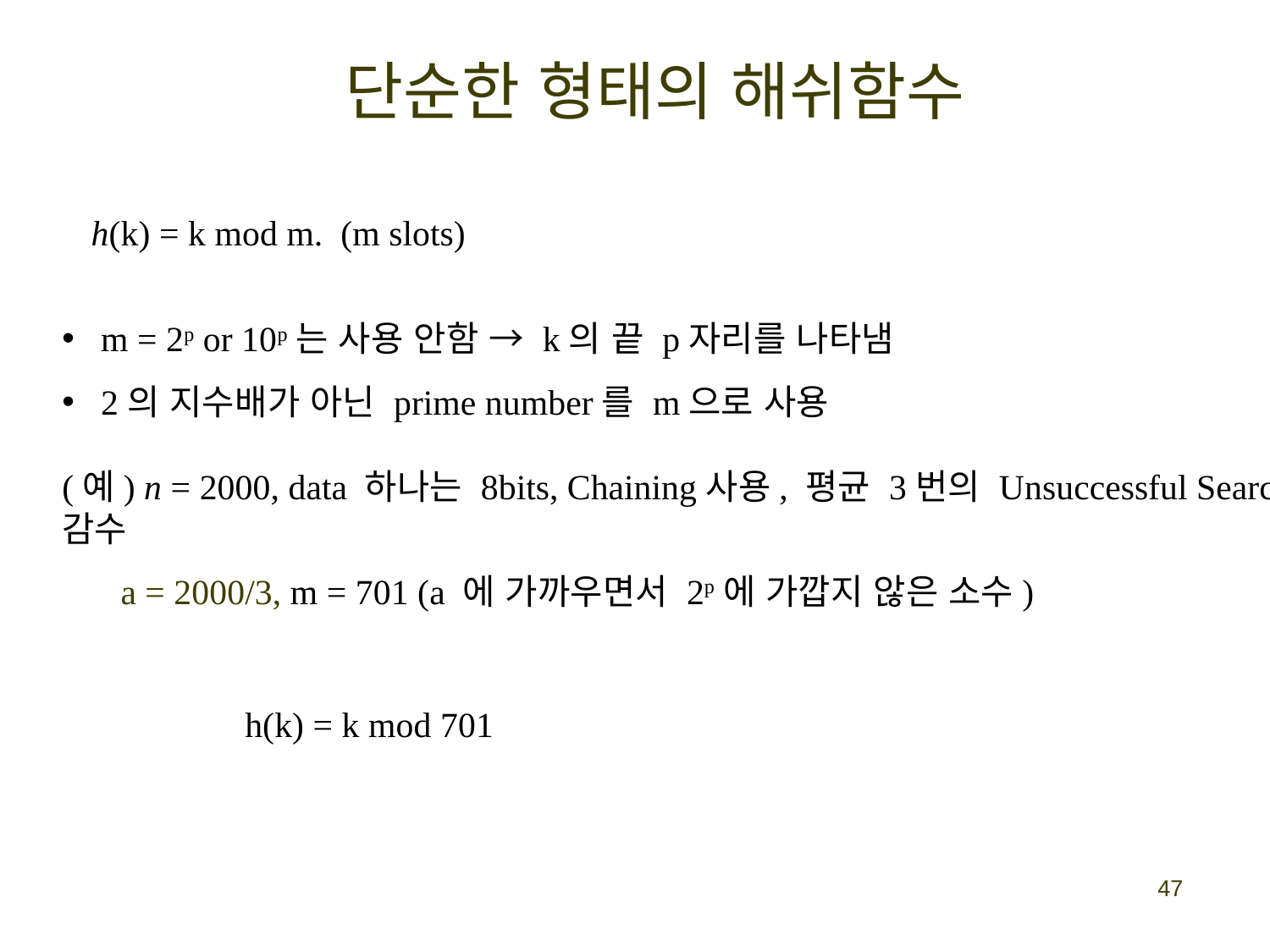

단순한 형태의 해쉬함수
   h(k) = k mod m.  (m slots)

 m = 2p or 10p는 사용 안함 → k의 끝 p자리를 나타냄
 2의 지수배가 아닌 prime number를 m으로 사용

(예) n = 2000, data 하나는 8bits, Chaining사용, 평균 3번의 Unsuccessful Search 감수

 a = 2000/3, m = 701 (a 에 가까우면서 2p에 가깝지 않은 소수)

               h(k) = k mod 701
47